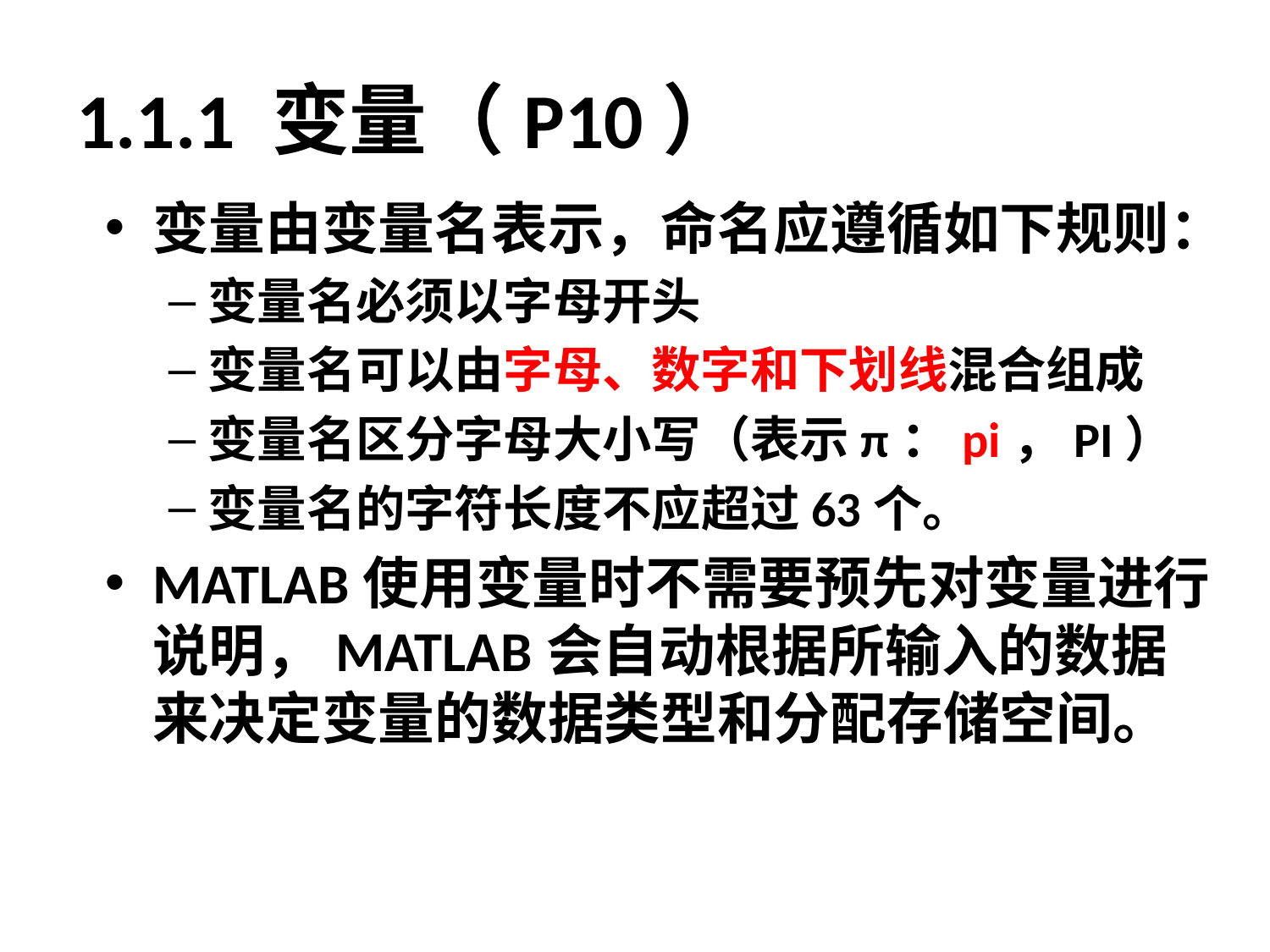

# 1.1.1 变量（P10）
变量由变量名表示，命名应遵循如下规则：
变量名必须以字母开头
变量名可以由字母、数字和下划线混合组成
变量名区分字母大小写（表示π：pi，PI）
变量名的字符长度不应超过63个。
MATLAB使用变量时不需要预先对变量进行说明，MATLAB会自动根据所输入的数据来决定变量的数据类型和分配存储空间。